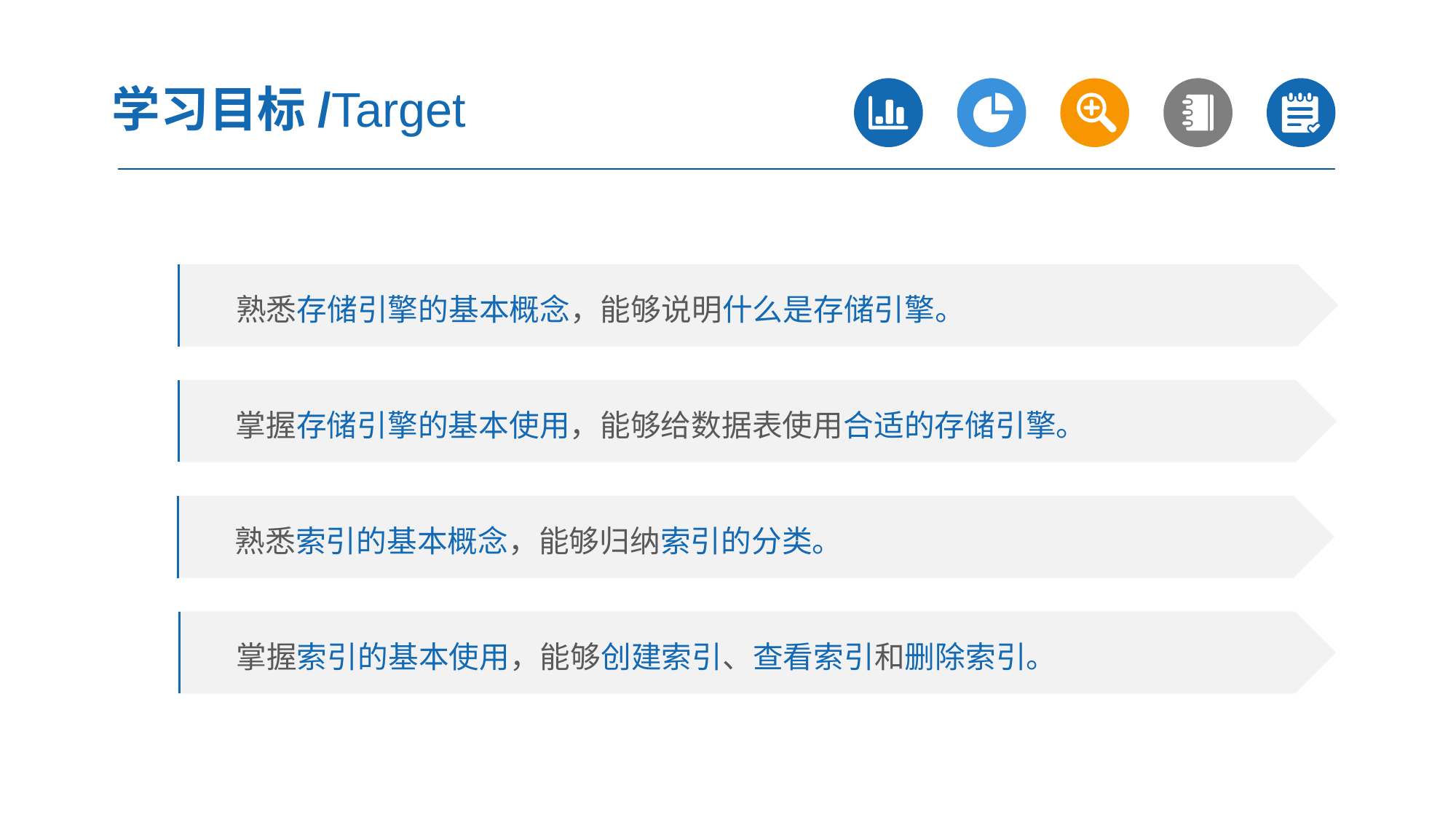

学习目标/Target
      熟悉存储引擎的基本概念，能够说明什么是存储引擎。

      掌握存储引擎的基本使用，能够给数据表使用合适的存储引擎。

      熟悉索引的基本概念，能够归纳索引的分类。

      掌握索引的基本使用，能够创建索引、查看索引和删除索引。